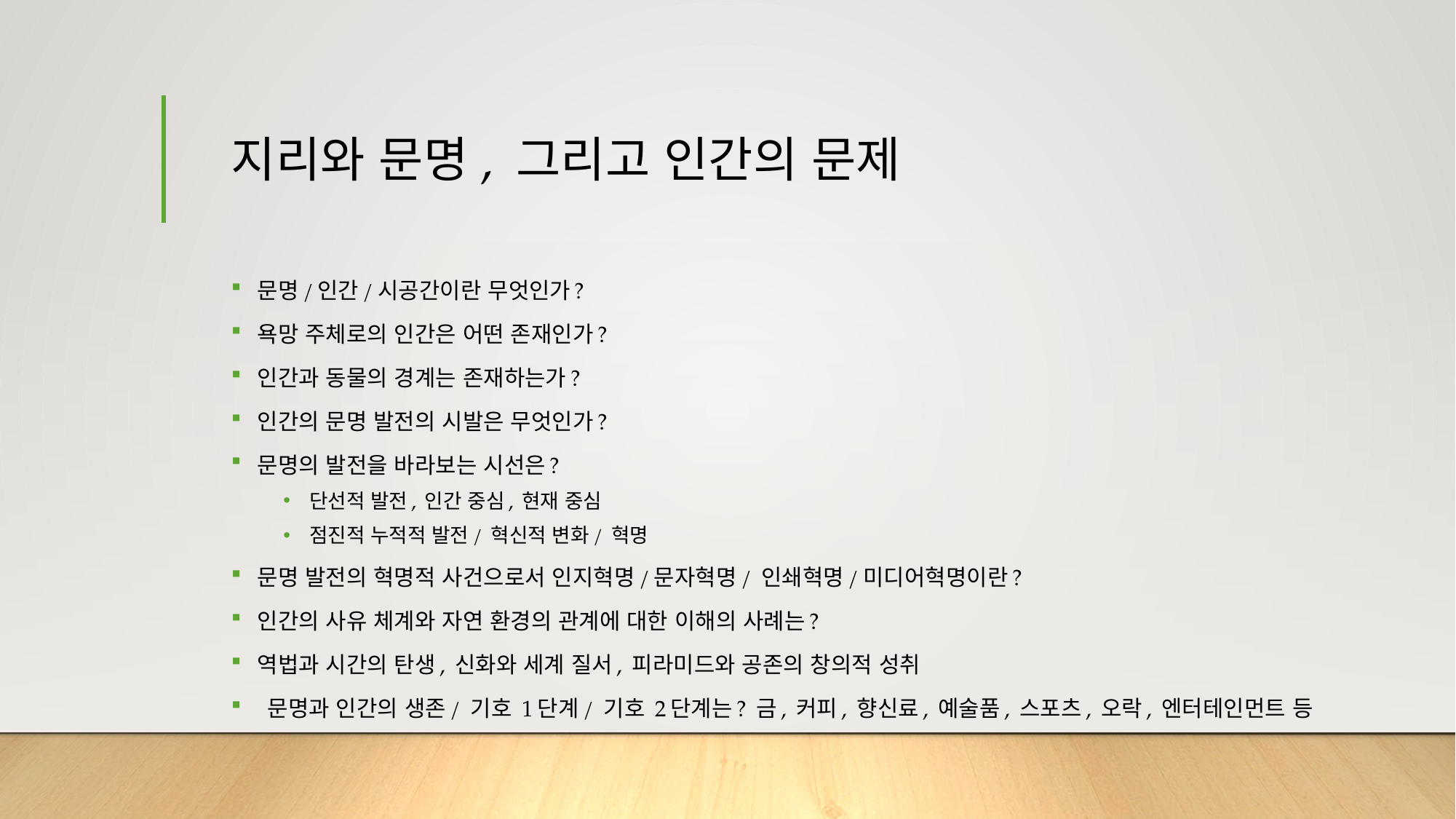

# 지리와 문명, 그리고 인간의 문제
문명/인간/시공간이란 무엇인가?
욕망 주체로의 인간은 어떤 존재인가?
인간과 동물의 경계는 존재하는가?
인간의 문명 발전의 시발은 무엇인가?
문명의 발전을 바라보는 시선은?
단선적 발전, 인간 중심, 현재 중심
점진적 누적적 발전/ 혁신적 변화/ 혁명
문명 발전의 혁명적 사건으로서 인지혁명/문자혁명/ 인쇄혁명/미디어혁명이란?
인간의 사유 체계와 자연 환경의 관계에 대한 이해의 사례는?
역법과 시간의 탄생, 신화와 세계 질서, 피라미드와 공존의 창의적 성취
 문명과 인간의 생존/ 기호 1단계/ 기호 2단계는? 금, 커피, 향신료, 예술품, 스포츠, 오락, 엔터테인먼트 등